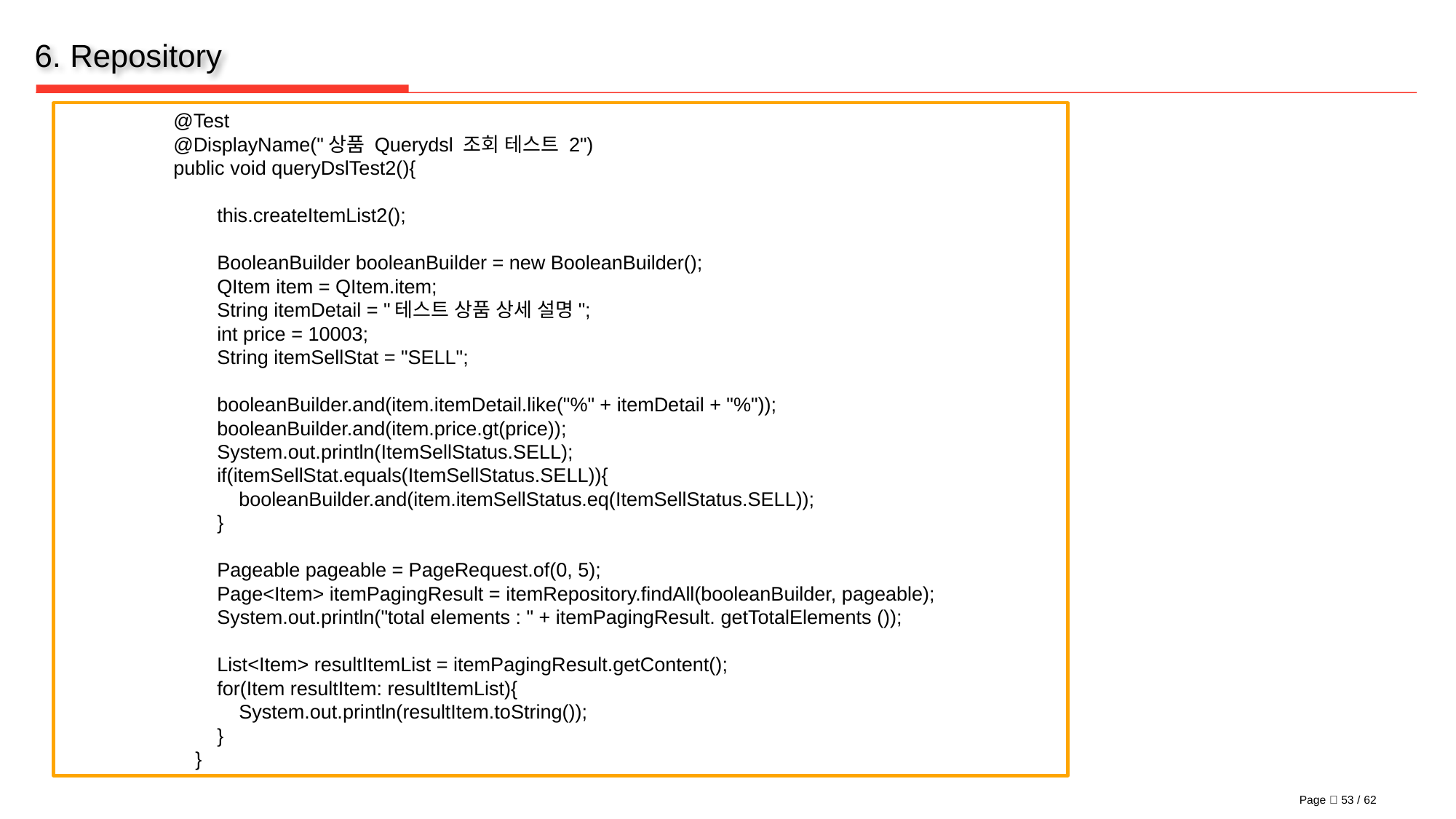

# 6. Repository
	@Test
	@DisplayName("상품 Querydsl 조회 테스트 2")
	public void queryDslTest2(){

	        this.createItemList2();

	        BooleanBuilder booleanBuilder = new BooleanBuilder();
	        QItem item = QItem.item;
	        String itemDetail = "테스트 상품 상세 설명";
	        int price = 10003;
	        String itemSellStat = "SELL";

	        booleanBuilder.and(item.itemDetail.like("%" + itemDetail + "%"));
	        booleanBuilder.and(item.price.gt(price));
	        System.out.println(ItemSellStatus.SELL);
	        if(itemSellStat.equals(ItemSellStatus.SELL)){
	            booleanBuilder.and(item.itemSellStatus.eq(ItemSellStatus.SELL));
	        }

	        Pageable pageable = PageRequest.of(0, 5);
	        Page<Item> itemPagingResult = itemRepository.findAll(booleanBuilder, pageable);
	        System.out.println("total elements : " + itemPagingResult. getTotalElements ());

	        List<Item> resultItemList = itemPagingResult.getContent();
	        for(Item resultItem: resultItemList){
	            System.out.println(resultItem.toString());
	        }
	    }